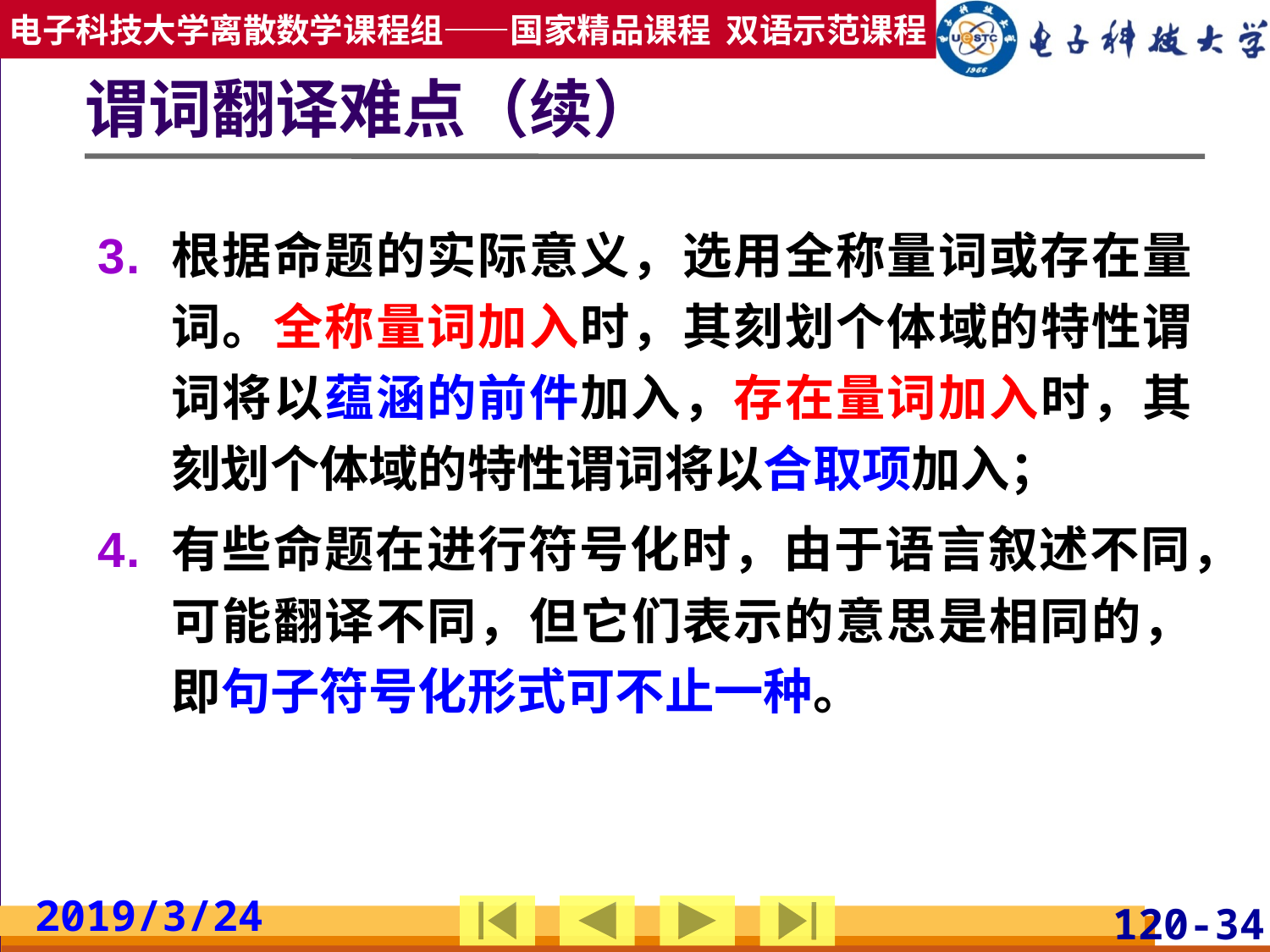

# 谓词翻译难点（续）
根据命题的实际意义，选用全称量词或存在量词。全称量词加入时，其刻划个体域的特性谓词将以蕴涵的前件加入，存在量词加入时，其刻划个体域的特性谓词将以合取项加入；
有些命题在进行符号化时，由于语言叙述不同，可能翻译不同，但它们表示的意思是相同的，即句子符号化形式可不止一种。

2019/3/24